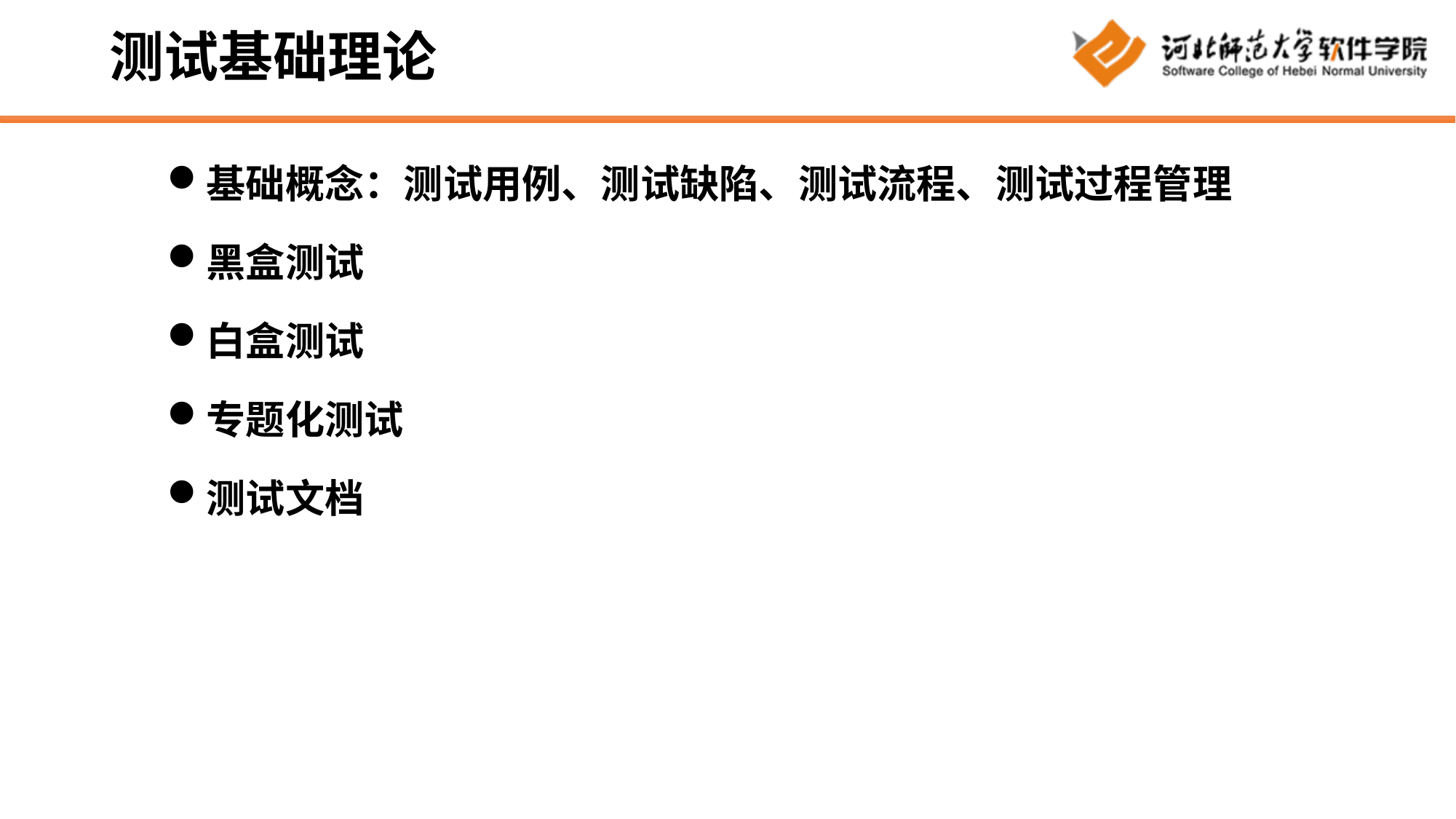

# 测试基础理论
基础概念：测试用例、测试缺陷、测试流程、测试过程管理
黑盒测试
白盒测试
专题化测试
测试文档